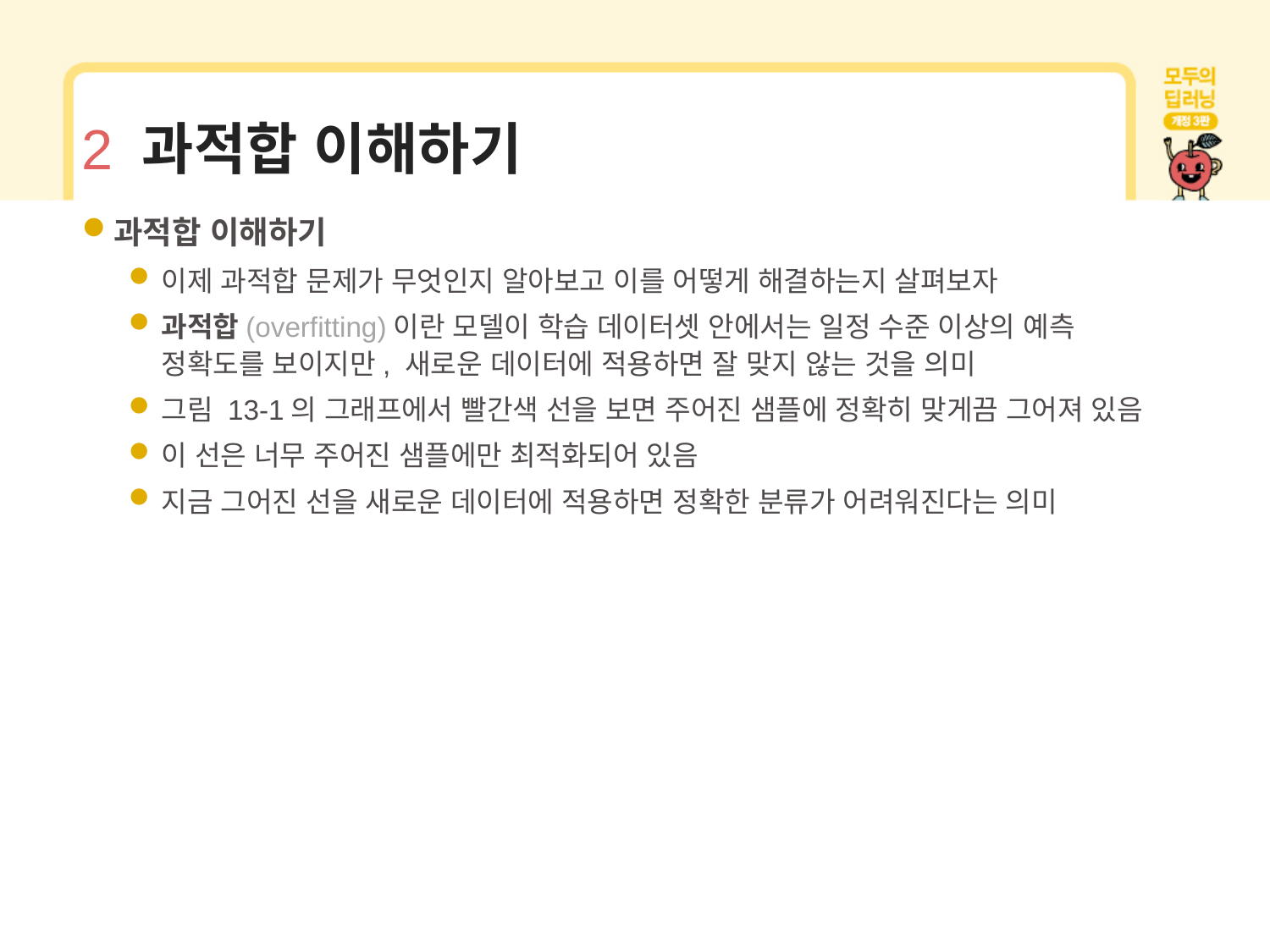

# 2 과적합 이해하기
과적합 이해하기
이제 과적합 문제가 무엇인지 알아보고 이를 어떻게 해결하는지 살펴보자
과적합(overfitting)이란 모델이 학습 데이터셋 안에서는 일정 수준 이상의 예측 정확도를 보이지만, 새로운 데이터에 적용하면 잘 맞지 않는 것을 의미
그림 13-1의 그래프에서 빨간색 선을 보면 주어진 샘플에 정확히 맞게끔 그어져 있음
이 선은 너무 주어진 샘플에만 최적화되어 있음
지금 그어진 선을 새로운 데이터에 적용하면 정확한 분류가 어려워진다는 의미